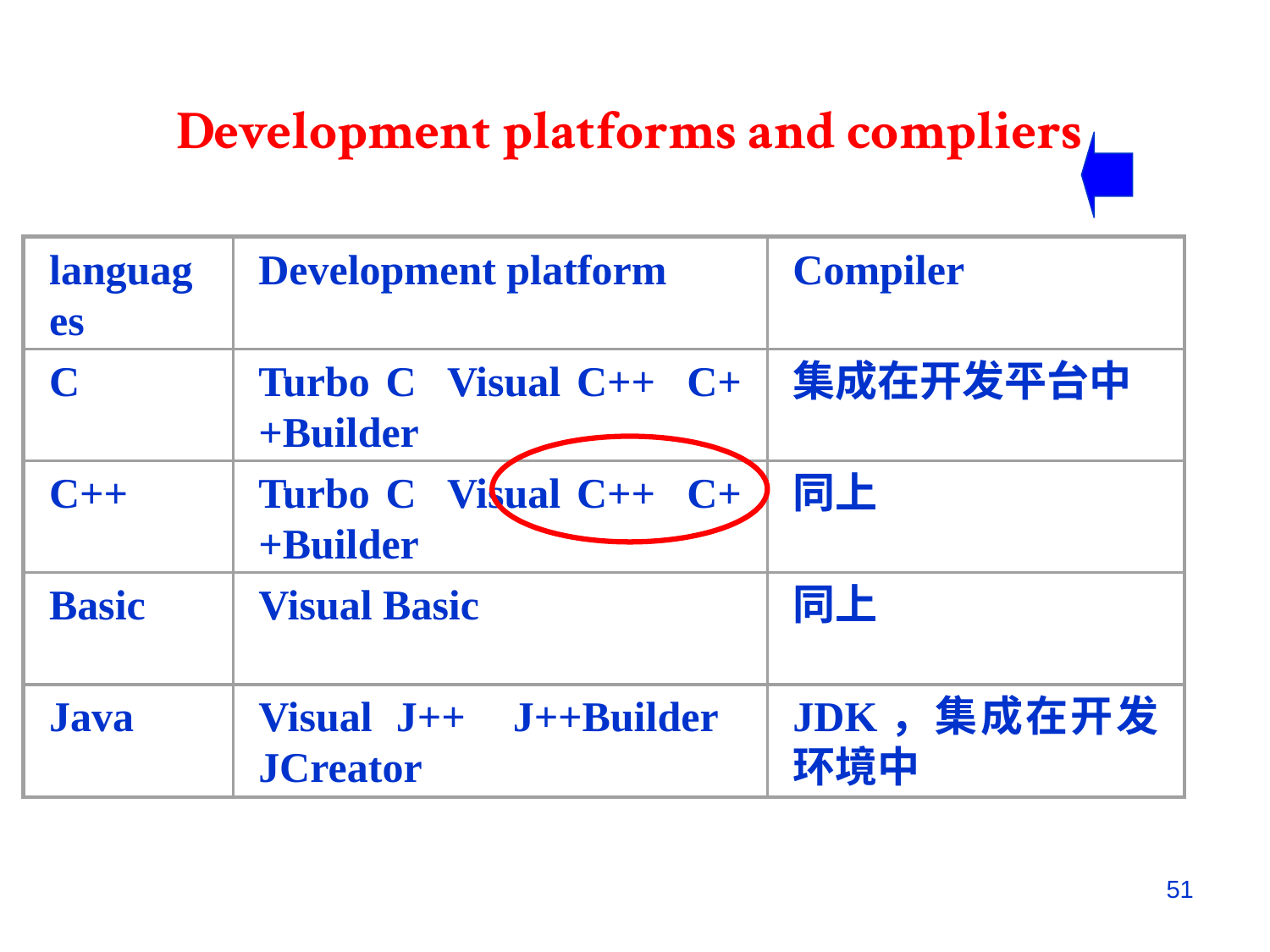

Development platforms and compliers

languages

Development platform

Compiler

C

Turbo C  Visual C++  C++Builder

集成在开发平台中

C++

Turbo C  Visual C++  C++Builder

同上

Basic

Visual Basic

同上

Java

Visual J++  J++Builder  JCreator

JDK，集成在开发环境中

51